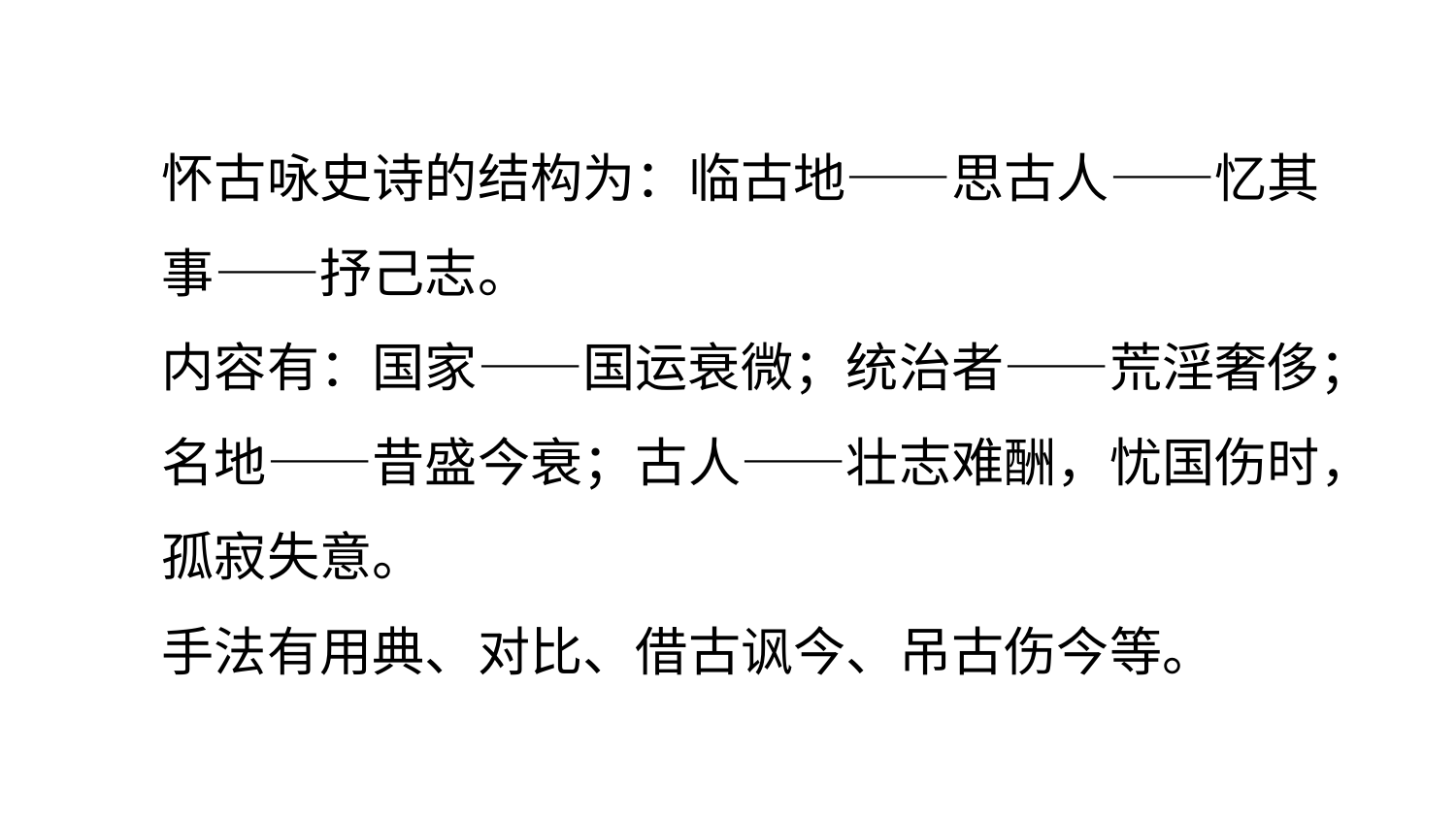

怀古咏史诗的结构为：临古地——思古人——忆其
事——抒己志。
内容有：国家——国运衰微；统治者——荒淫奢侈；
名地——昔盛今衰；古人——壮志难酬，忧国伤时，
孤寂失意。
手法有用典、对比、借古讽今、吊古伤今等。